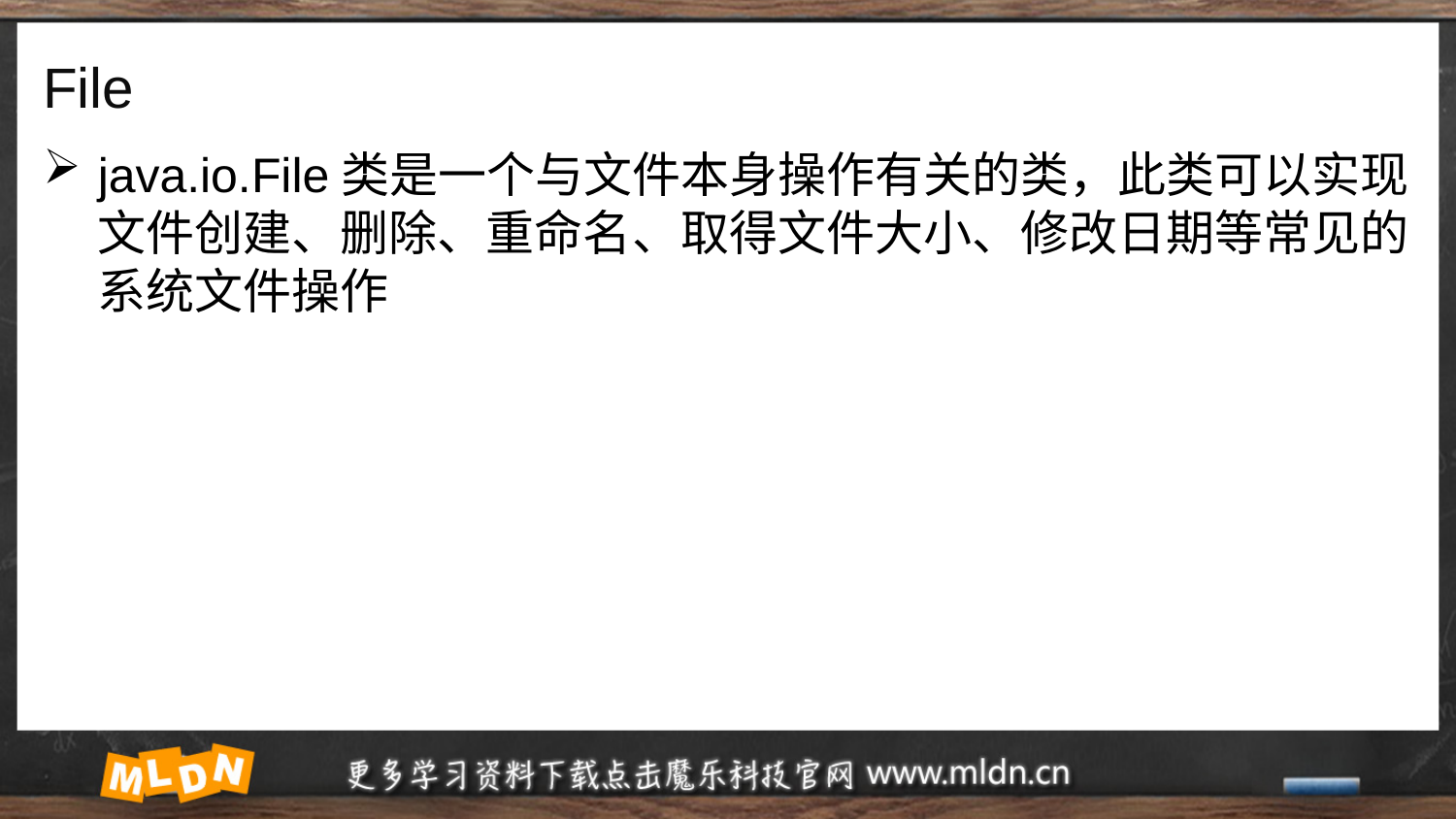

# File
java.io.File类是一个与文件本身操作有关的类，此类可以实现文件创建、删除、重命名、取得文件大小、修改日期等常见的系统文件操作